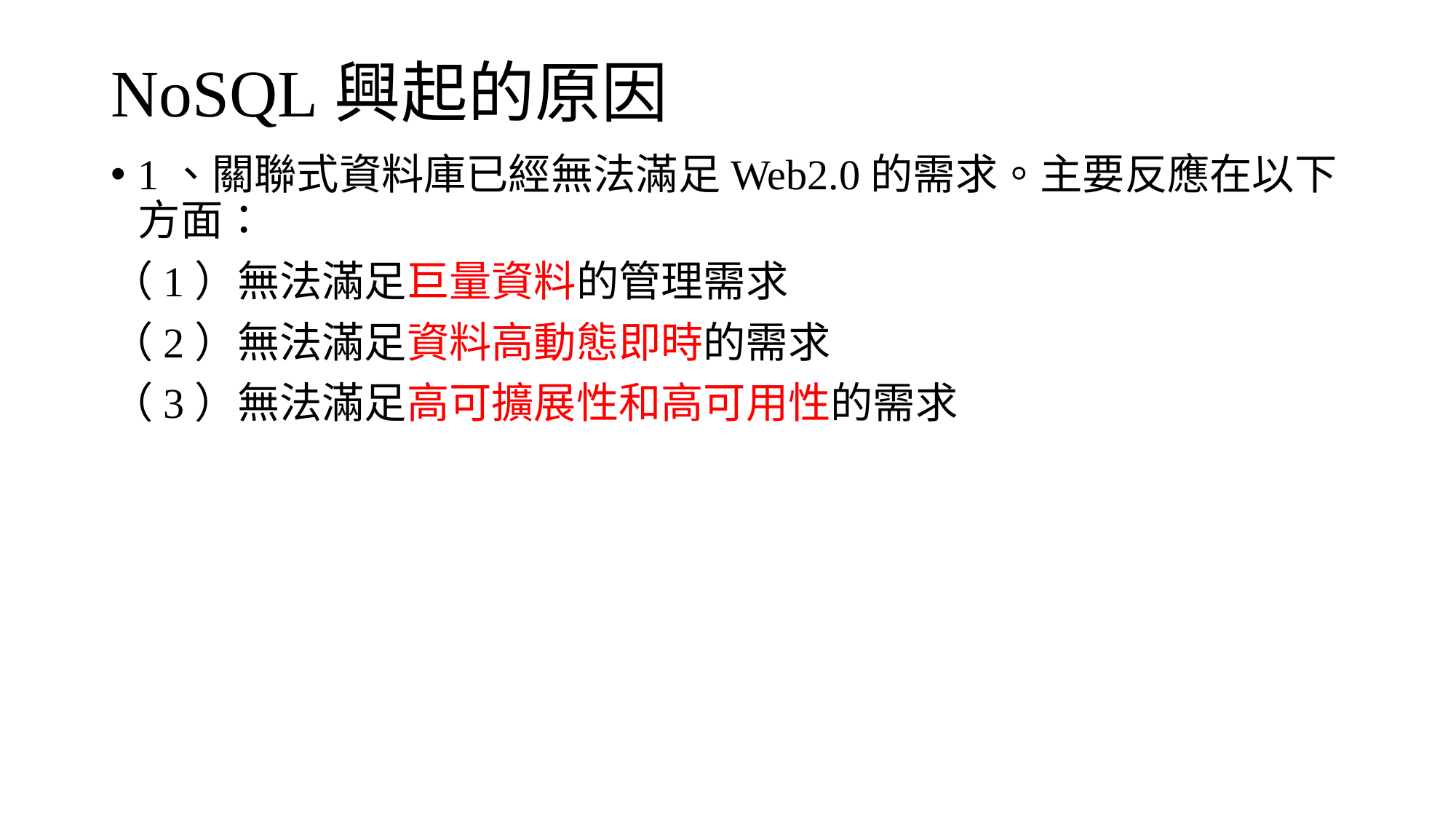

# NoSQL興起的原因
1、關聯式資料庫已經無法滿足Web2.0的需求。主要反應在以下方面：
（1）無法滿足巨量資料的管理需求
（2）無法滿足資料高動態即時的需求
（3）無法滿足高可擴展性和高可用性的需求